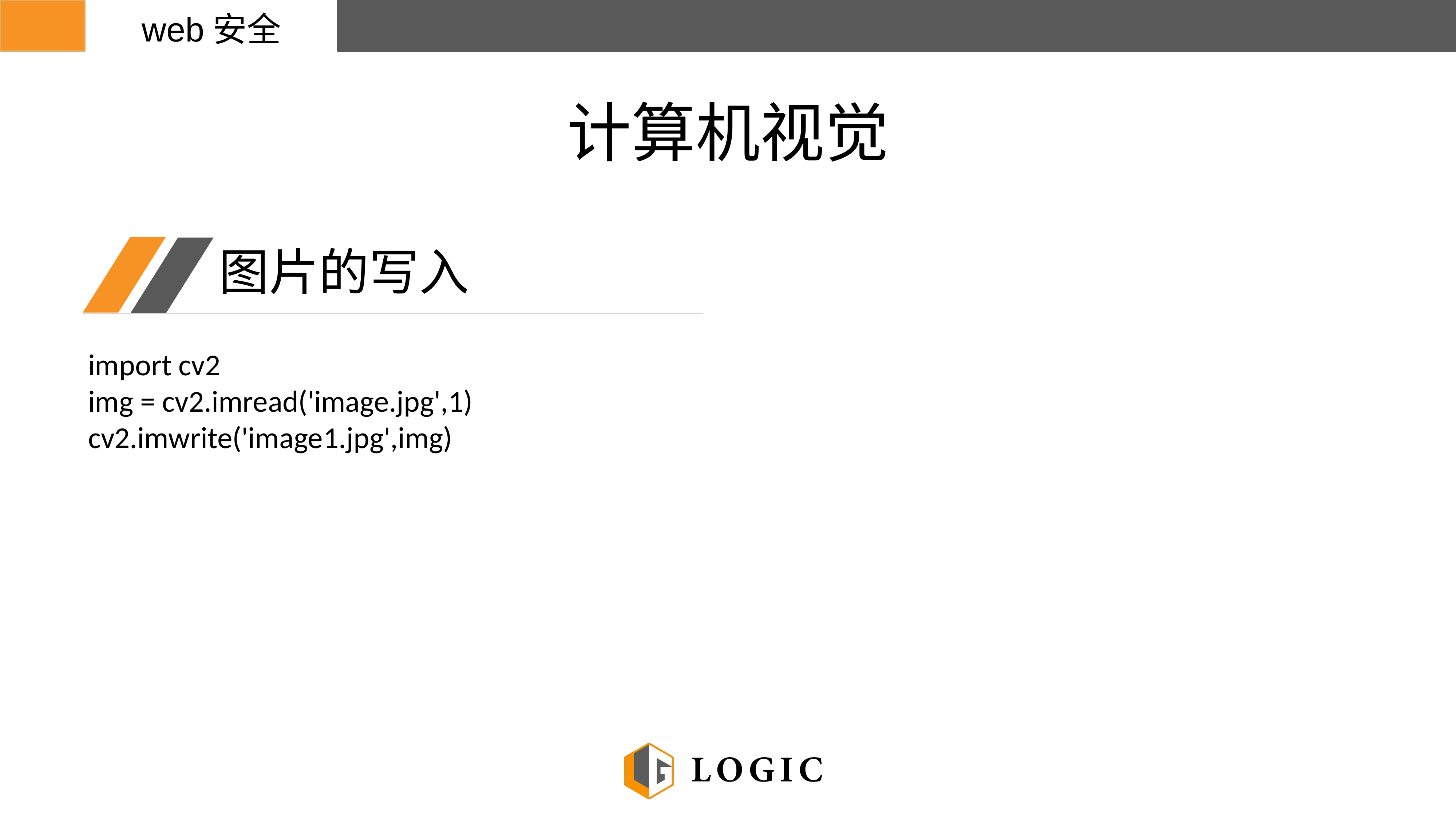

web安全
计算机视觉

图片的写入
import cv2
img = cv2.imread('image.jpg',1)
cv2.imwrite('image1.jpg',img)